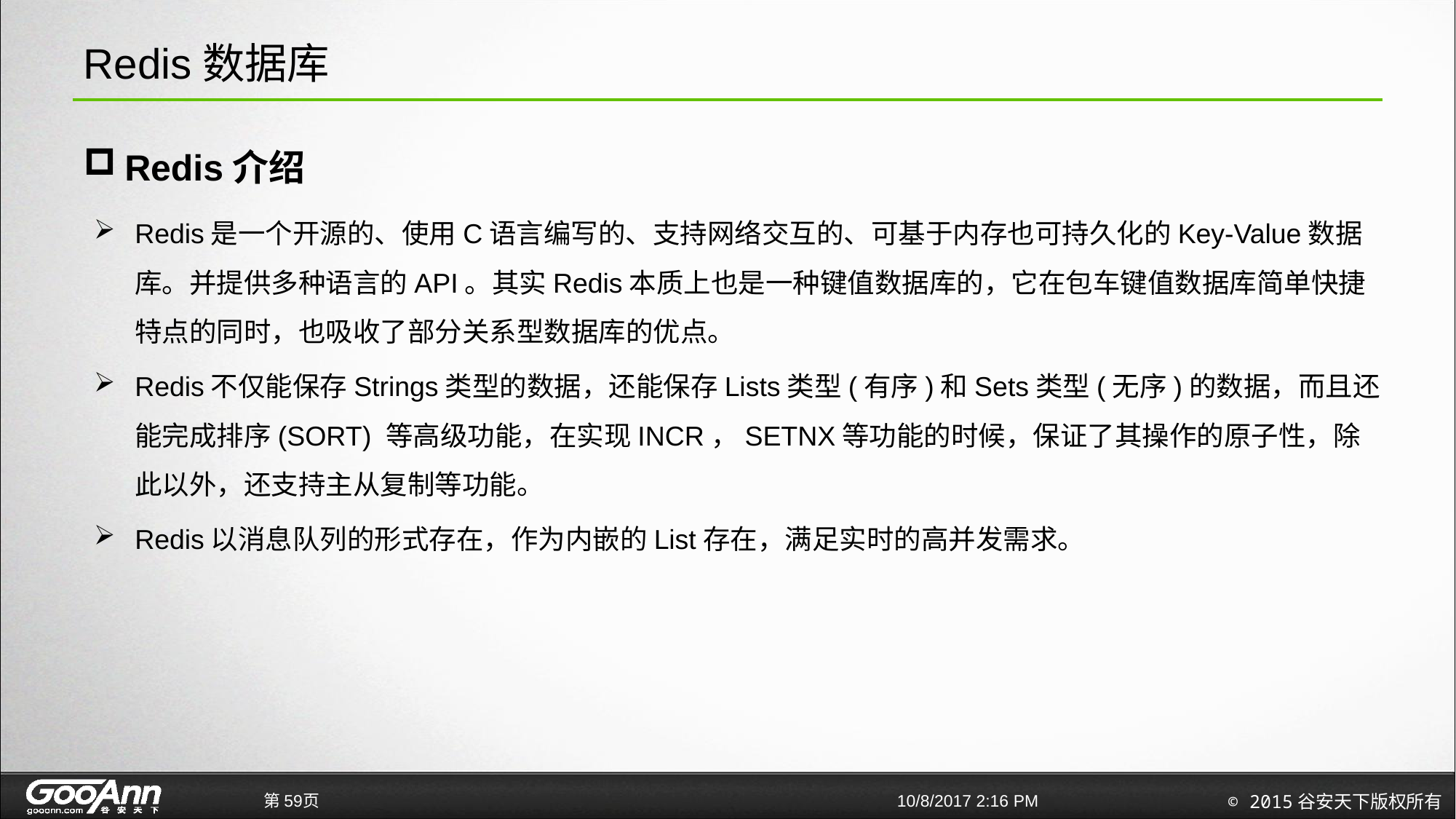

# Redis数据库
Redis介绍
Redis是一个开源的、使用C语言编写的、支持网络交互的、可基于内存也可持久化的Key-Value数据库。并提供多种语言的API。其实Redis本质上也是一种键值数据库的，它在包车键值数据库简单快捷特点的同时，也吸收了部分关系型数据库的优点。
Redis不仅能保存Strings类型的数据，还能保存Lists类型(有序)和Sets类型(无序)的数据，而且还能完成排序(SORT) 等高级功能，在实现INCR，SETNX等功能的时候，保证了其操作的原子性，除此以外，还支持主从复制等功能。
Redis以消息队列的形式存在，作为内嵌的List存在，满足实时的高并发需求。